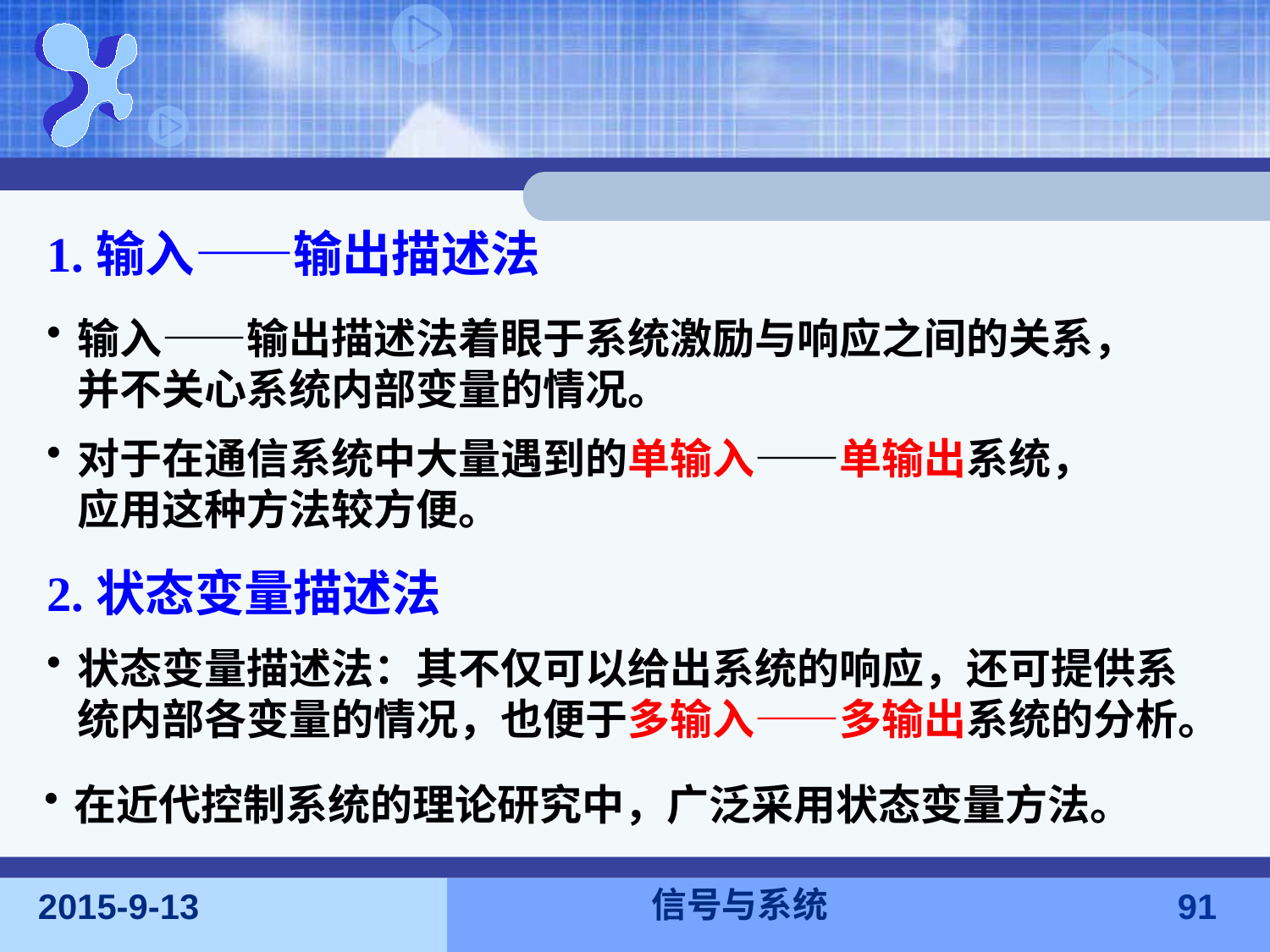

1.输入——输出描述法
输入——输出描述法着眼于系统激励与响应之间的关系，并不关心系统内部变量的情况。
对于在通信系统中大量遇到的单输入——单输出系统，应用这种方法较方便。
2.状态变量描述法
状态变量描述法：其不仅可以给出系统的响应，还可提供系统内部各变量的情况，也便于多输入——多输出系统的分析。
在近代控制系统的理论研究中，广泛采用状态变量方法。
信号与系统
2015-9-13
91